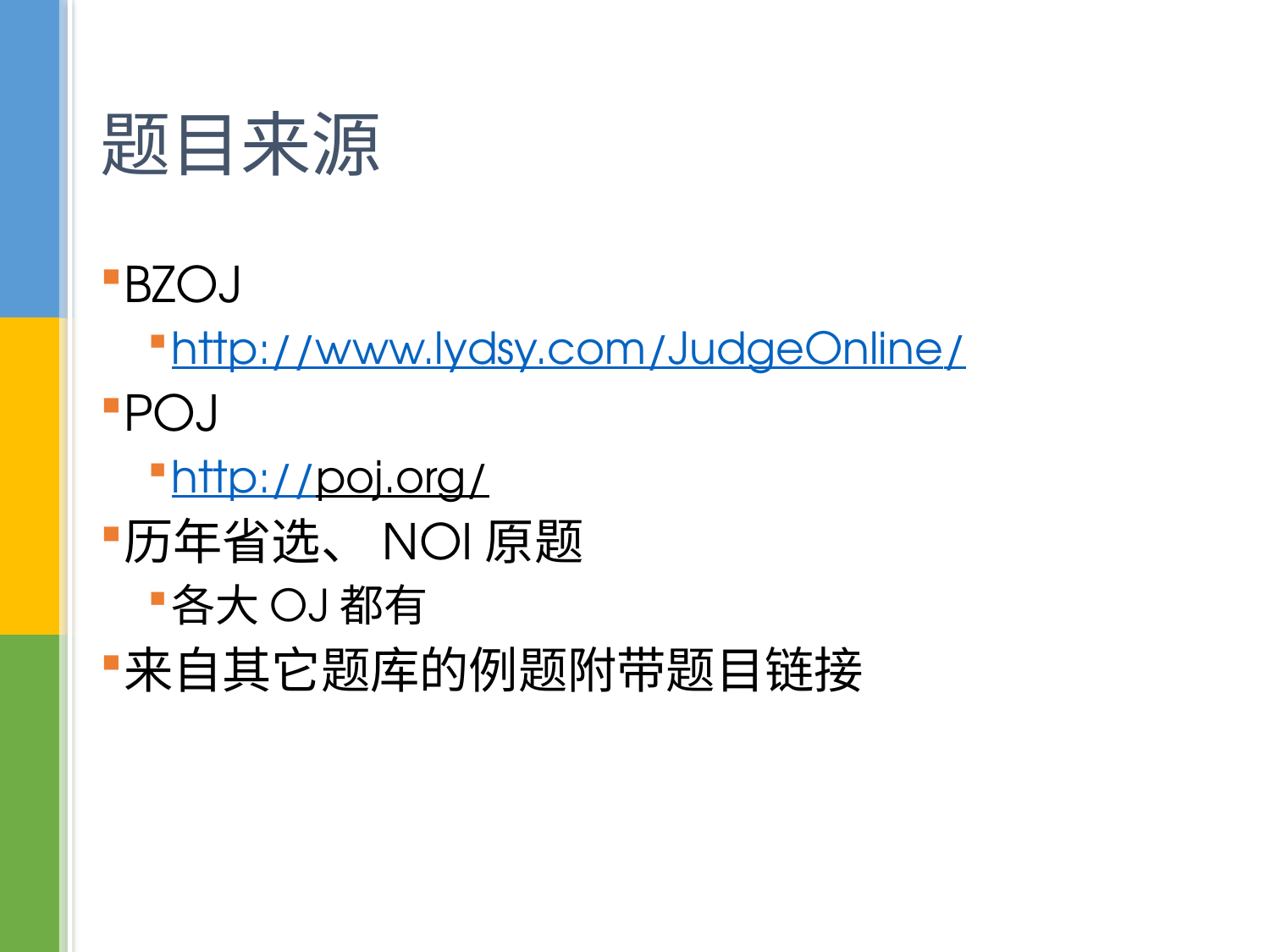

# 题目来源
BZOJ
http://www.lydsy.com/JudgeOnline/
POJ
http://poj.org/
历年省选、NOI原题
各大OJ都有
来自其它题库的例题附带题目链接